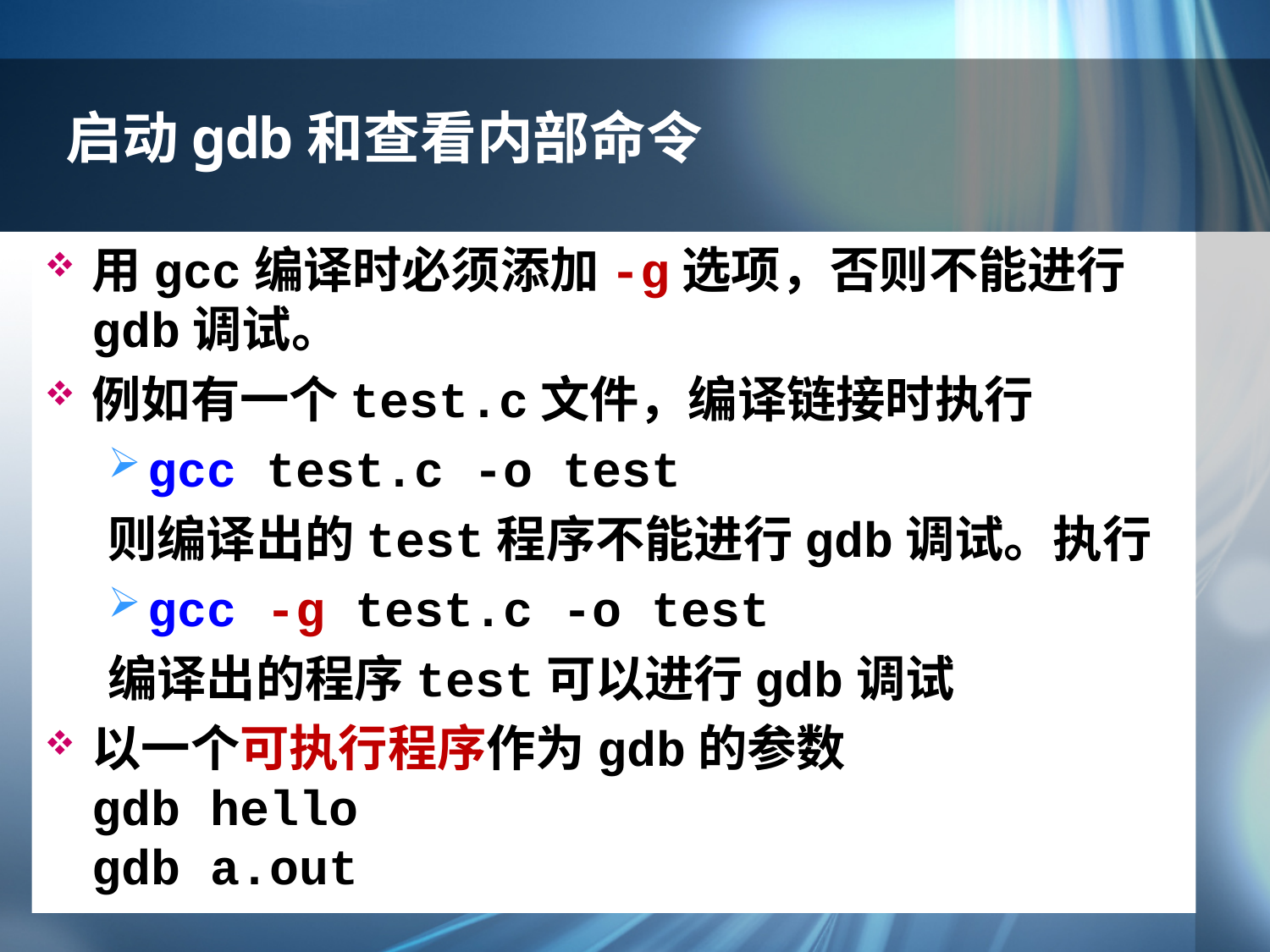

# 启动gdb和查看内部命令
用gcc编译时必须添加-g选项，否则不能进行gdb调试。
例如有一个test.c文件，编译链接时执行
gcc test.c -o test
则编译出的test程序不能进行gdb调试。执行
gcc -g test.c -o test
编译出的程序test可以进行gdb调试
以一个可执行程序作为gdb的参数
gdb hello
gdb a.out